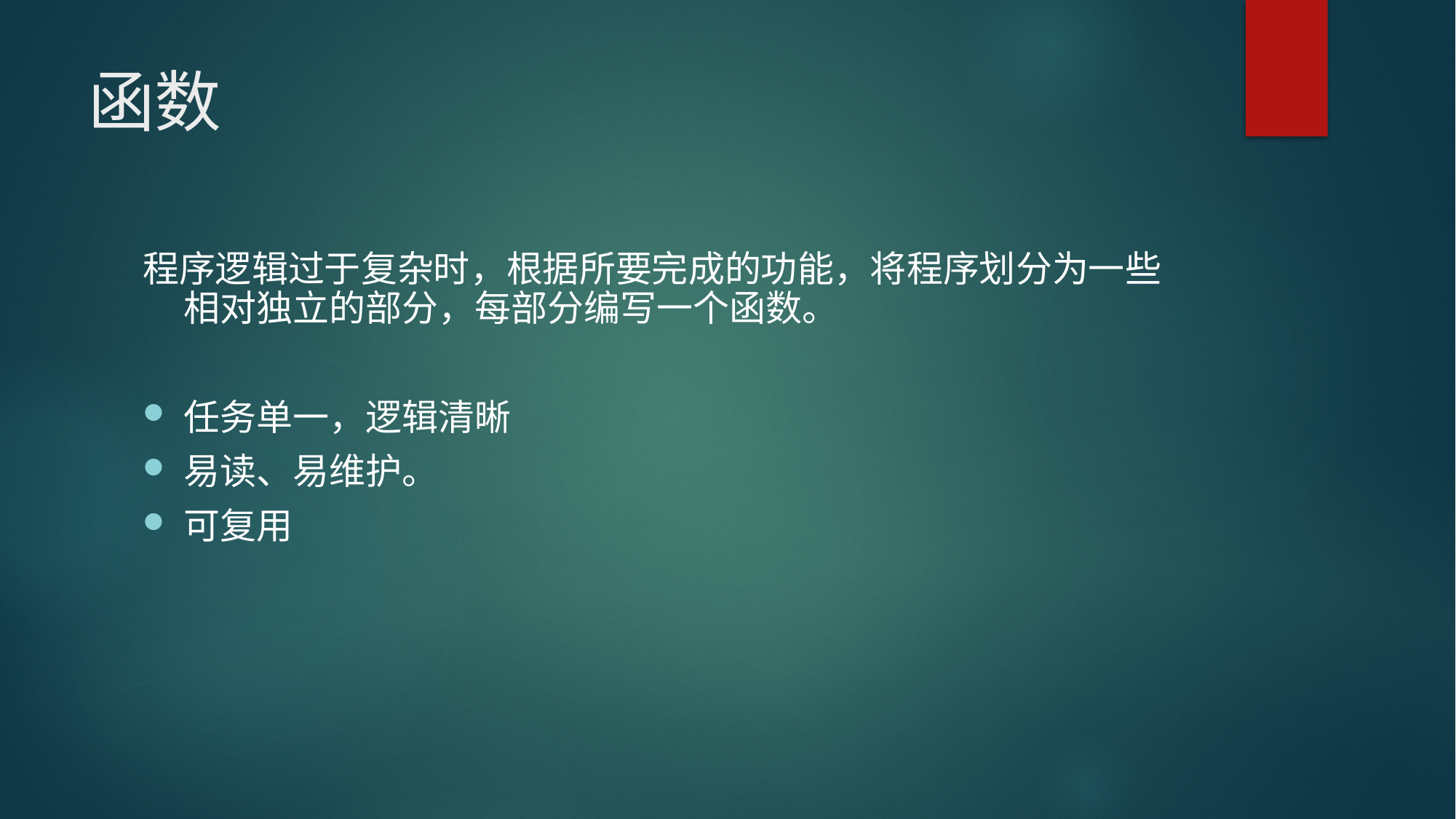

# 函数
程序逻辑过于复杂时，根据所要完成的功能，将程序划分为一些相对独立的部分，每部分编写一个函数。

任务单一，逻辑清晰
易读、易维护。
可复用